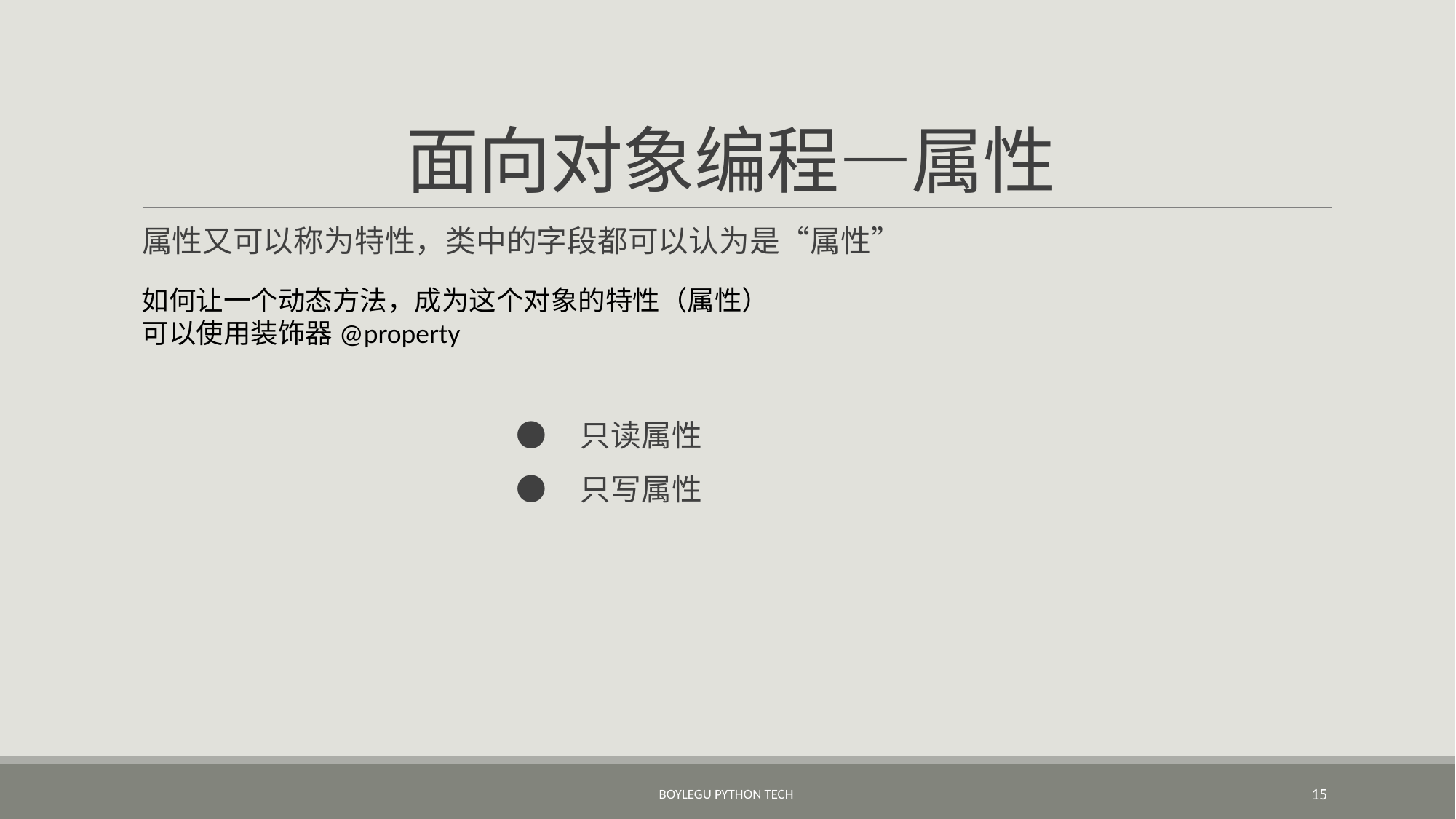

# 面向对象编程—属性
属性又可以称为特性，类中的字段都可以认为是“属性”

如何让一个动态方法，成为这个对象的特性（属性）
可以使用装饰器@property

●    只读属性
●    只写属性
BoyleGu Python Tech
15